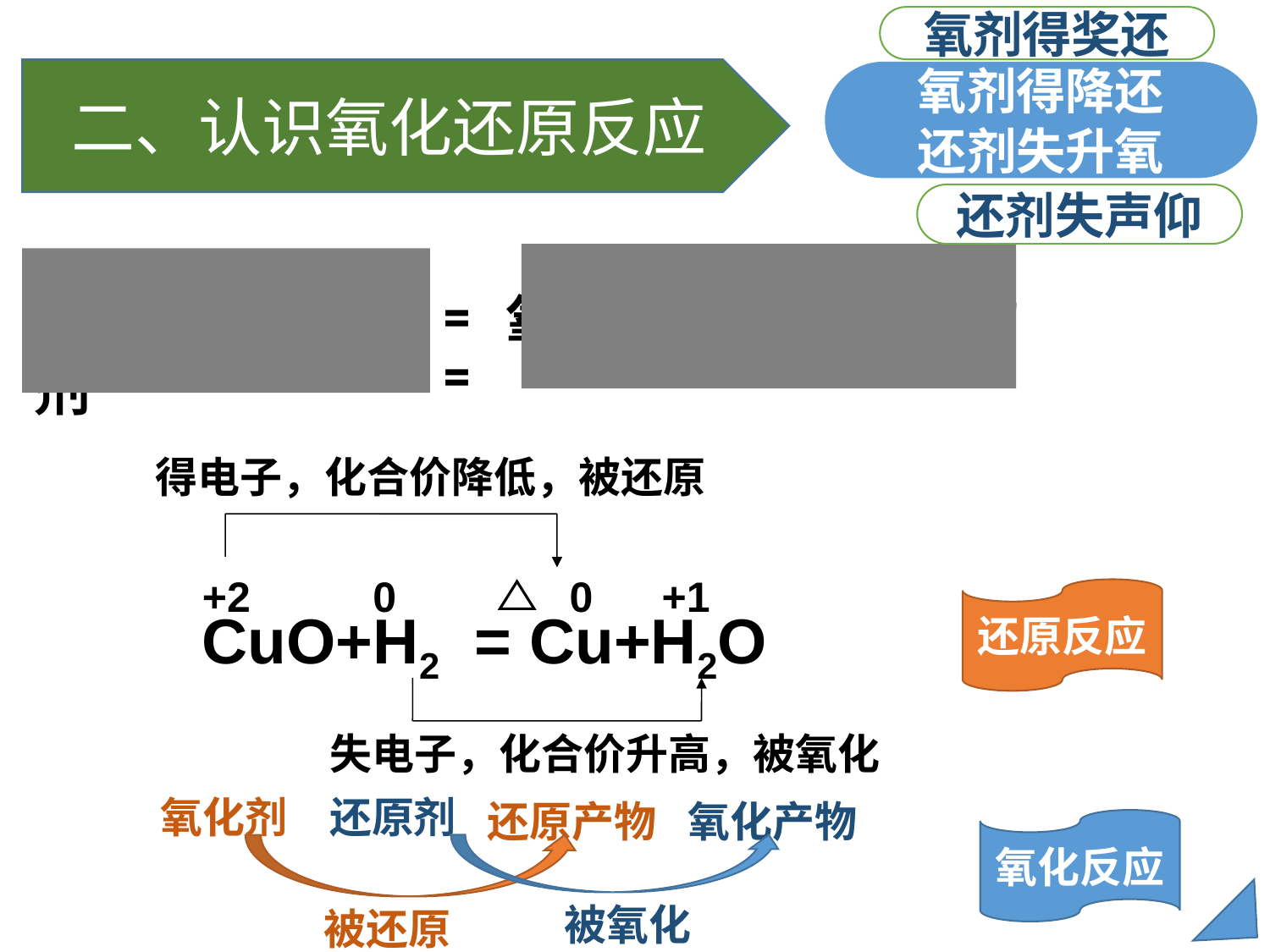

氧剂得奖还
二、认识氧化还原反应
氧剂得降还
还剂失升氧
还剂失声仰

氧化剂+还原剂
==
氧化产物+还原产物
得电子，化合价降低，被还原

0     +1
+2
0
还原反应

CuO+H2  = Cu+H2O

失电子，化合价升高，被氧化
氧化剂
还原剂
还原产物
氧化产物
氧化反应

被氧化
被还原